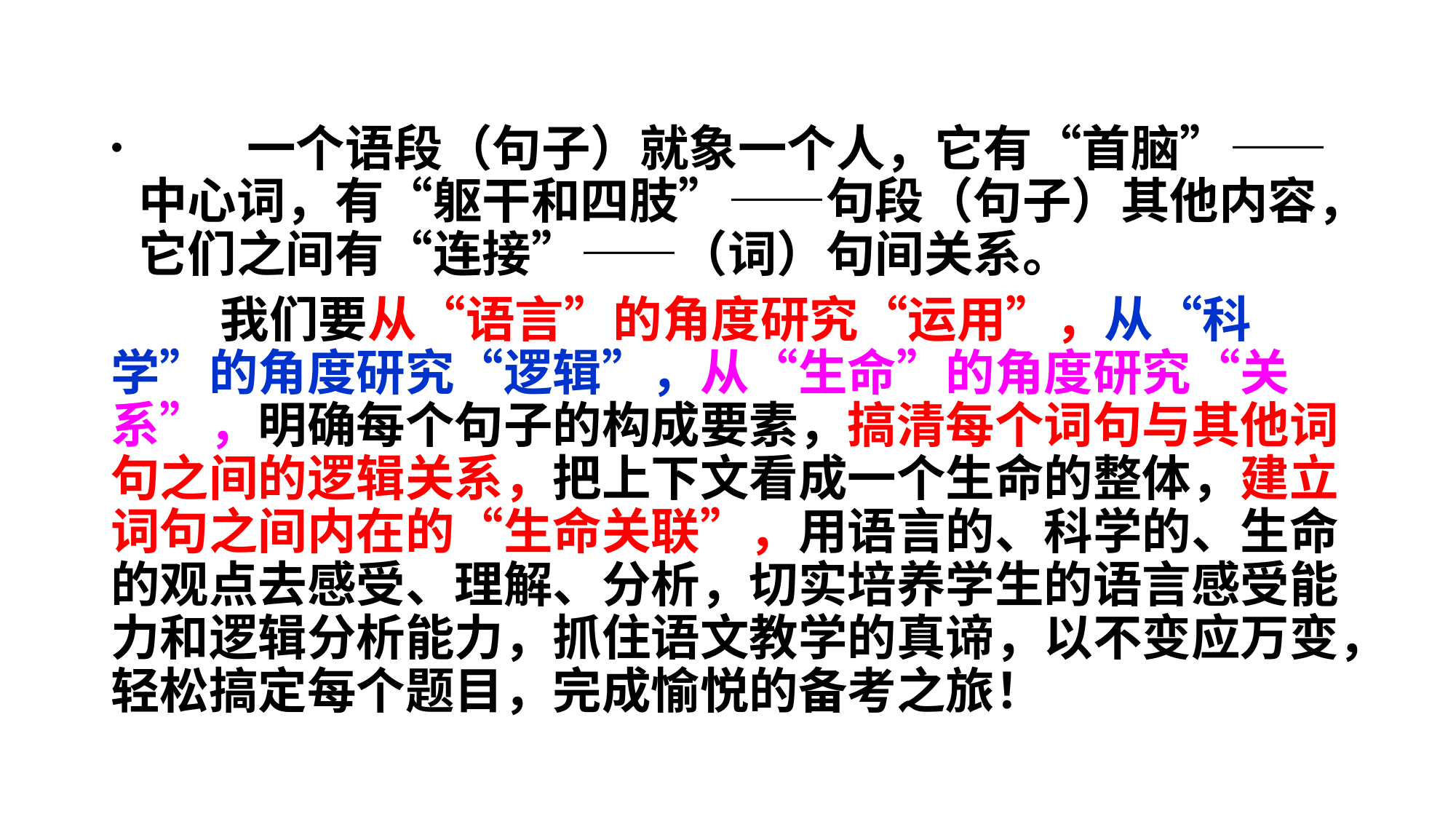

一个语段（句子）就象一个人，它有“首脑”——中心词，有“躯干和四肢”——句段（句子）其他内容，它们之间有“连接”——（词）句间关系。
         我们要从“语言”的角度研究“运用”，从“科学”的角度研究“逻辑”，从“生命”的角度研究“关系”，明确每个句子的构成要素，搞清每个词句与其他词句之间的逻辑关系，把上下文看成一个生命的整体，建立词句之间内在的“生命关联”，用语言的、科学的、生命的观点去感受、理解、分析，切实培养学生的语言感受能力和逻辑分析能力，抓住语文教学的真谛，以不变应万变，轻松搞定每个题目，完成愉悦的备考之旅！